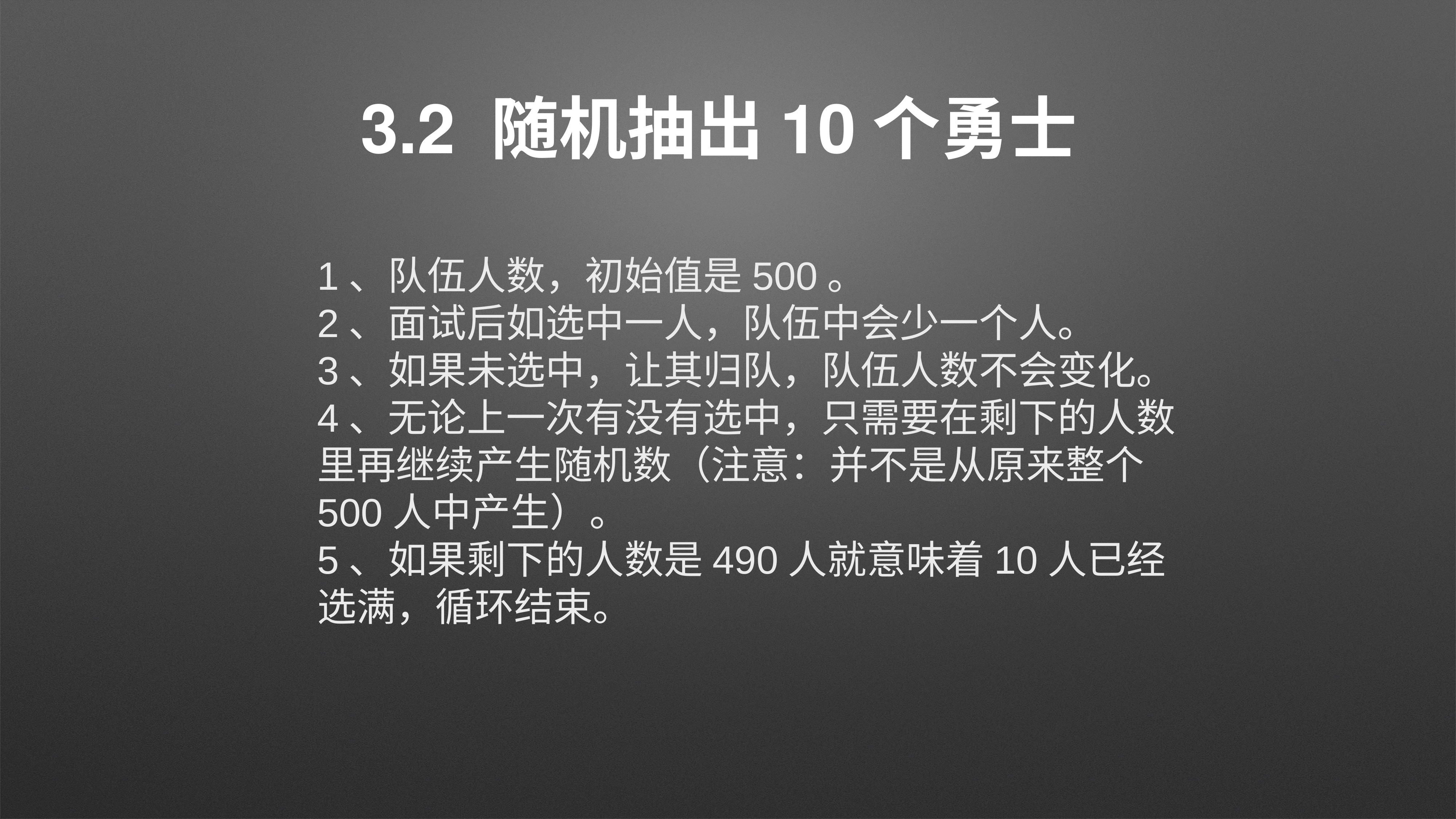

# 3.2 随机抽出10个勇士
1、队伍人数，初始值是500。
2、面试后如选中一人，队伍中会少一个人。
3、如果未选中，让其归队，队伍人数不会变化。
4、无论上一次有没有选中，只需要在剩下的人数里再继续产生随机数（注意：并不是从原来整个500人中产生）。
5、如果剩下的人数是490人就意味着10人已经选满，循环结束。